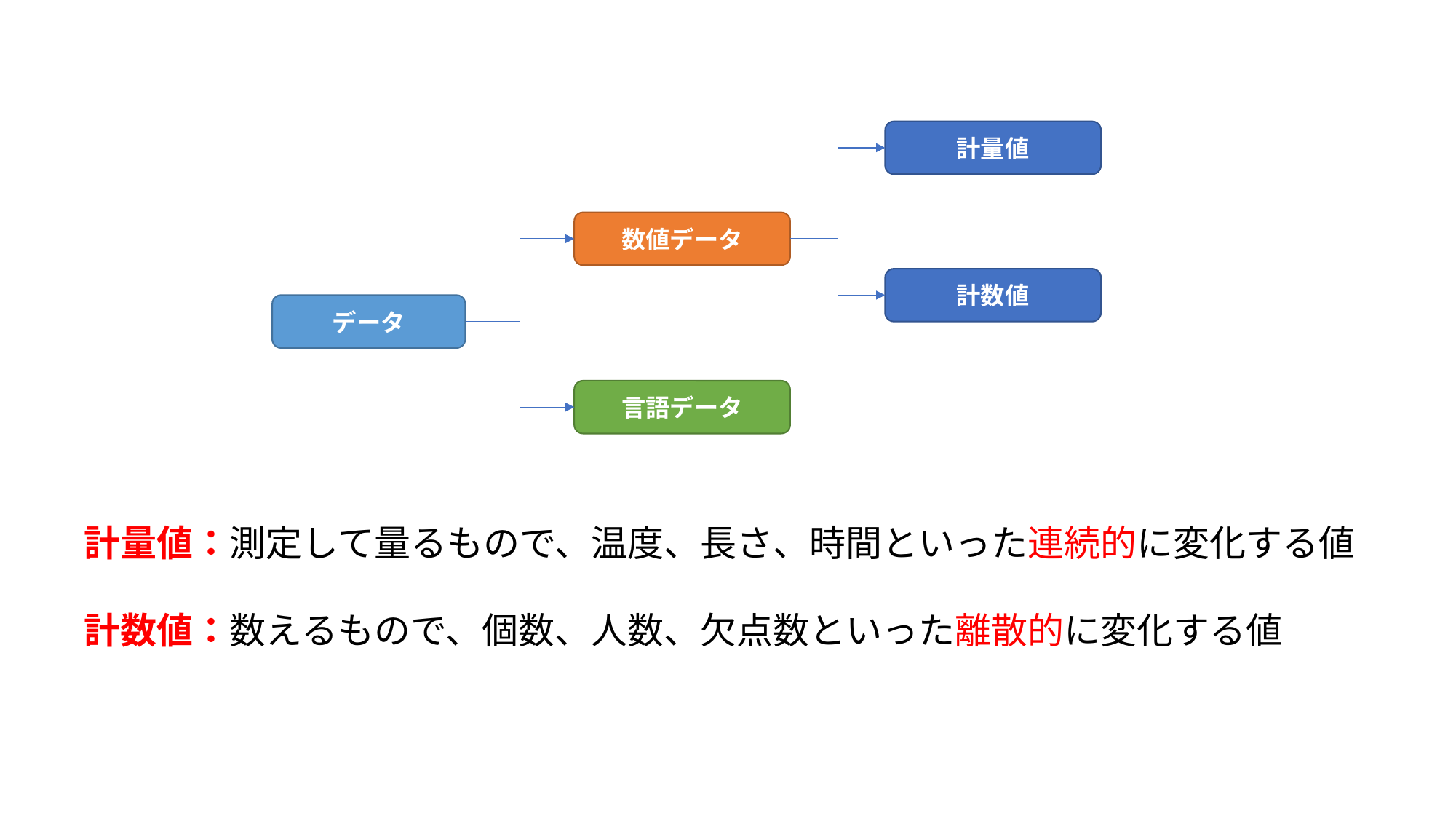

計量値
数値データ
計数値
データ
言語データ
計量値：測定して量るもので、温度、長さ、時間といった連続的に変化する値

計数値：数えるもので、個数、人数、欠点数といった離散的に変化する値